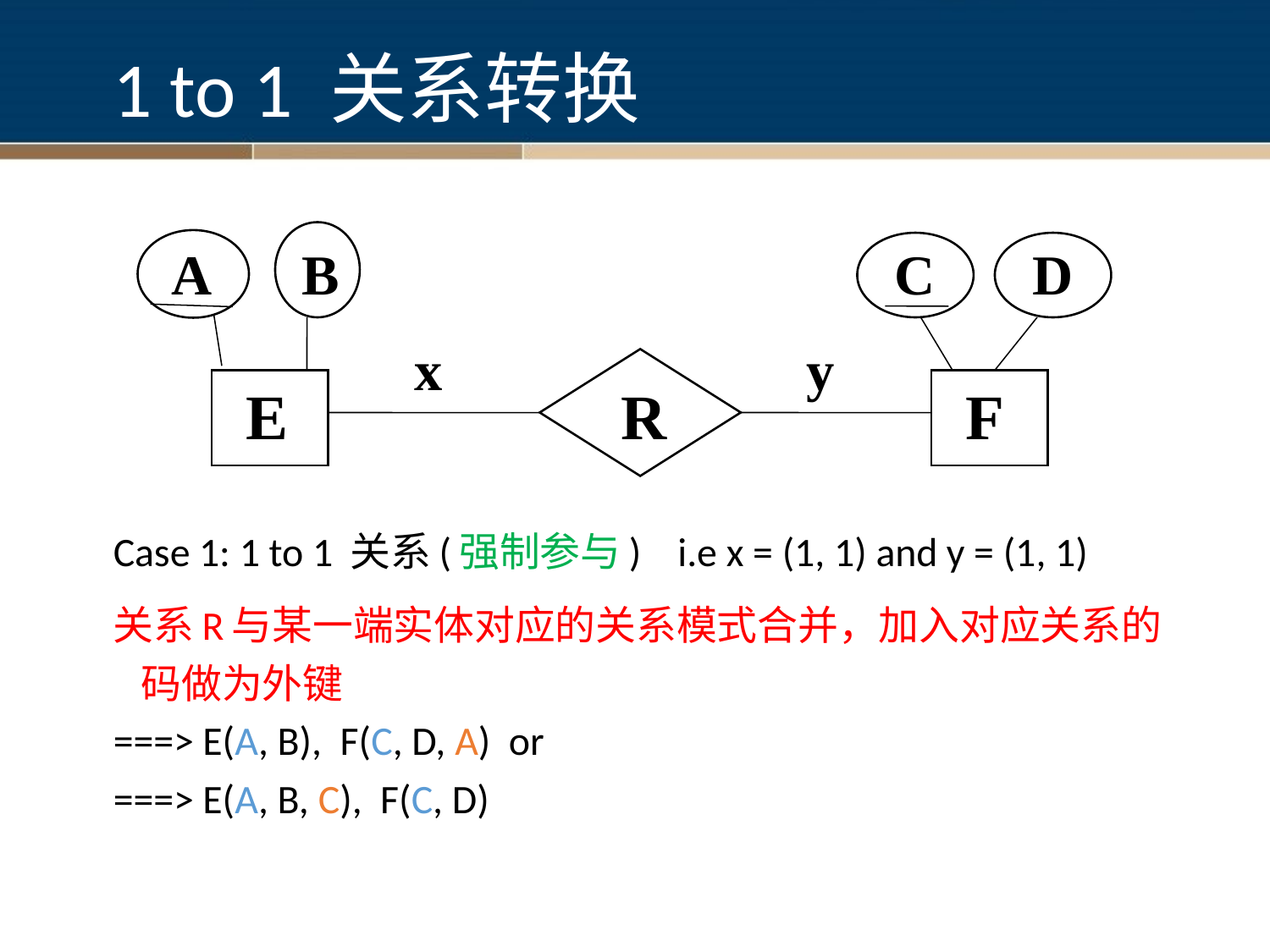

# 1 to 1 关系转换

Case 1: 1 to 1 关系(强制参与)    i.e x = (1, 1) and y = (1, 1)
关系R与某一端实体对应的关系模式合并，加入对应关系的码做为外键
===> E(A, B),  F(C, D, A)  or
===> E(A, B, C),  F(C, D)
A
 B

 C

 D

x
y

  E

 R

F